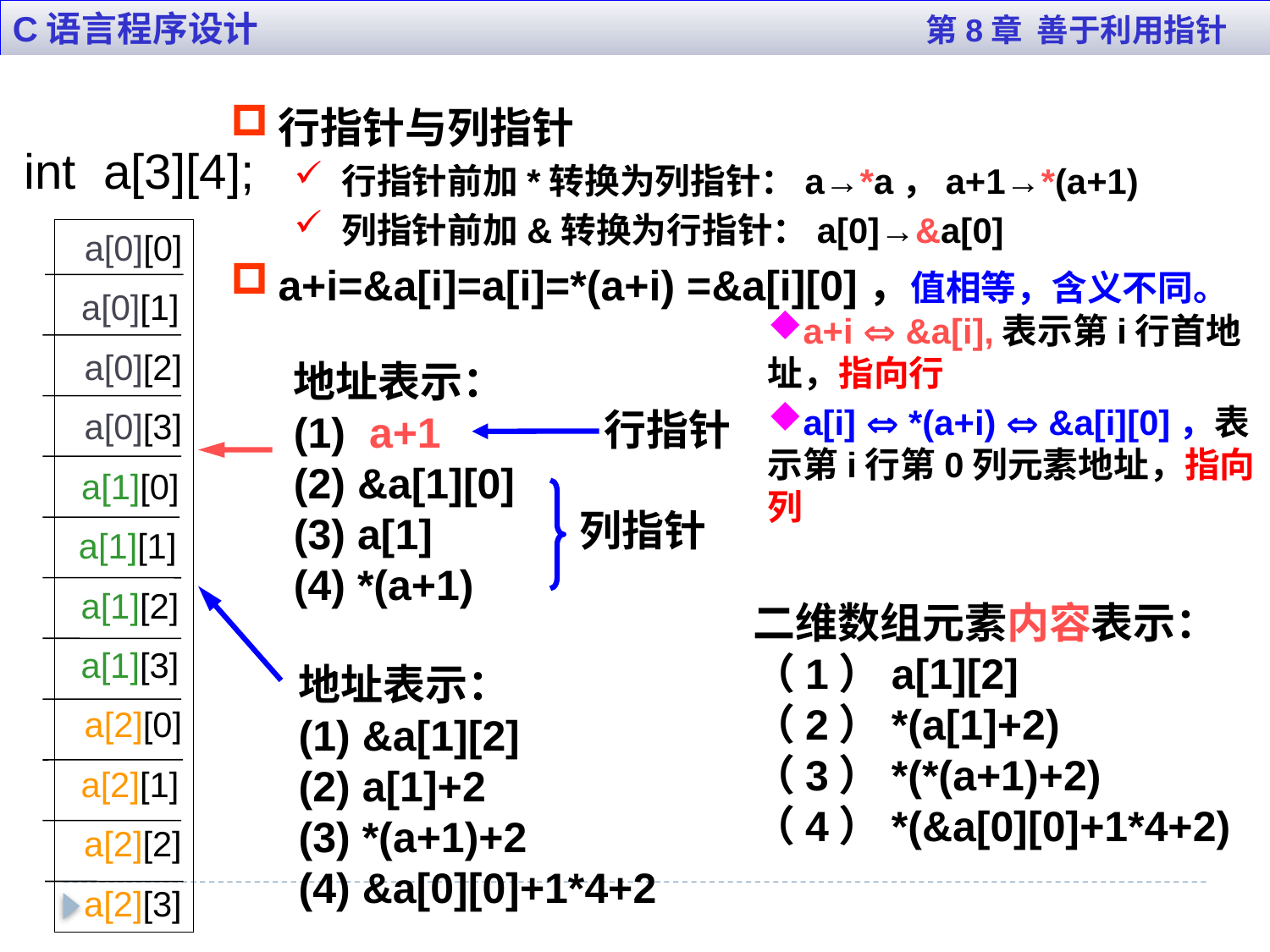

C语言程序设计                                                                                   第8章  善于利用指针
行指针与列指针
行指针前加*转换为列指针：a→*a，a+1→*(a+1)
列指针前加&转换为行指针：a[0]→&a[0]
a+i=&a[i]=a[i]=*(a+i) =&a[i][0]，值相等，含义不同。
int  a[3][4];

a[0][0]

a[0][1]

a[0][2]

a[0][3]

a[1][0]

a[1][1]
a[1][2]

a[1][3]

a[2][0]

a[2][1]

a[2][2]

a[2][3]

a+i ⇔ &a[i],表示第i行首地址，指向行
a[i] ⇔ *(a+i) ⇔ &a[i][0]，表示第i行第0列元素地址，指向列
地址表示：
(1)  a+1
(2) &a[1][0]
(3) a[1]
(4) *(a+1)
行指针

列指针

二维数组元素内容表示：
（1）a[1][2]
（2）*(a[1]+2)
（3）*(*(a+1)+2)
（4）*(&a[0][0]+1*4+2)
地址表示：
(1) &a[1][2]
(2) a[1]+2
(3) *(a+1)+2
(4) &a[0][0]+1*4+2